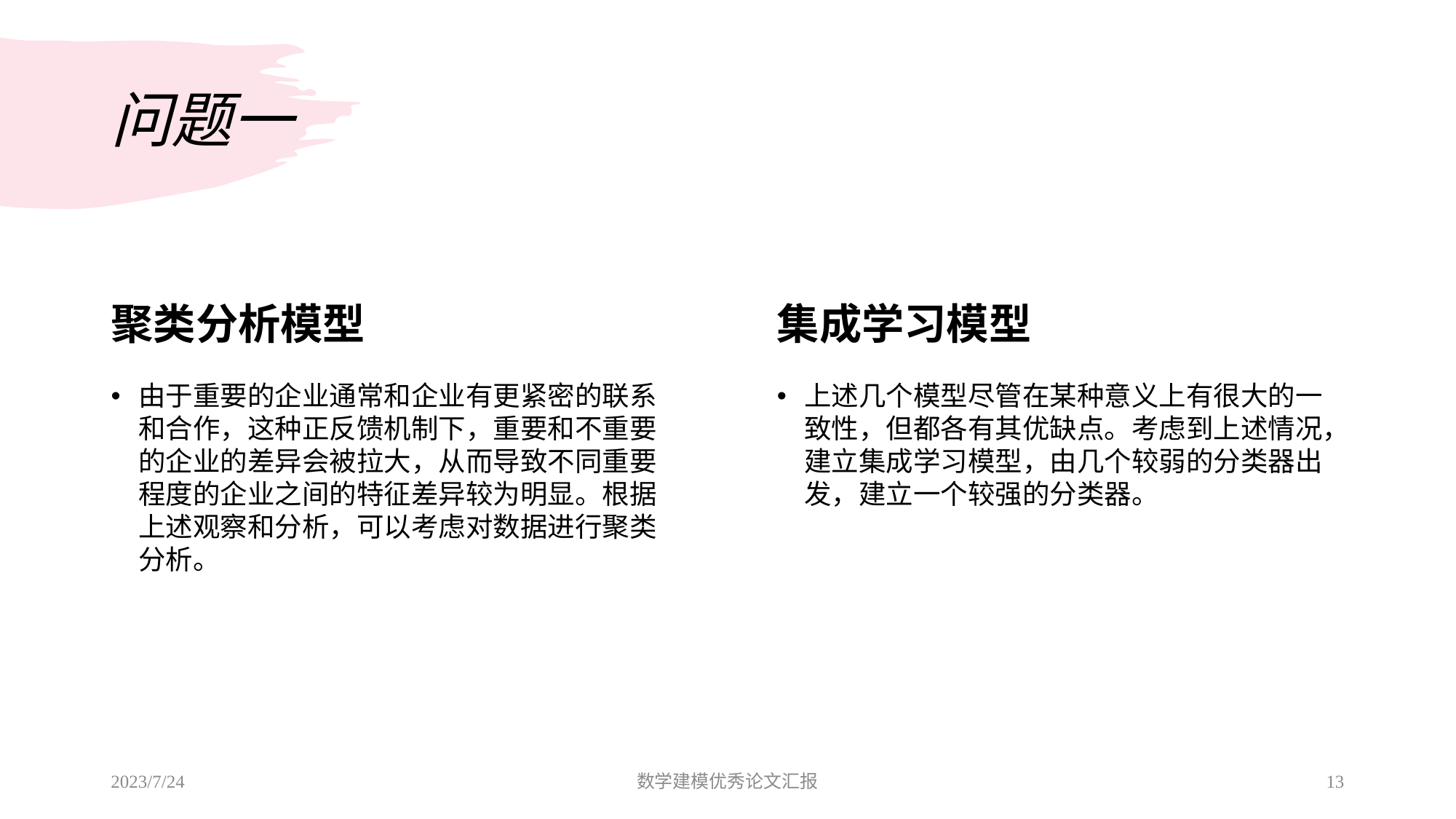

# 问题一
聚类分析模型
集成学习模型
由于重要的企业通常和企业有更紧密的联系和合作，这种正反馈机制下，重要和不重要的企业的差异会被拉大，从而导致不同重要程度的企业之间的特征差异较为明显。根据上述观察和分析，可以考虑对数据进行聚类分析。
上述几个模型尽管在某种意义上有很大的一致性，但都各有其优缺点。考虑到上述情况，建立集成学习模型，由几个较弱的分类器出发，建立一个较强的分类器。
2023/7/24
数学建模优秀论文汇报
13